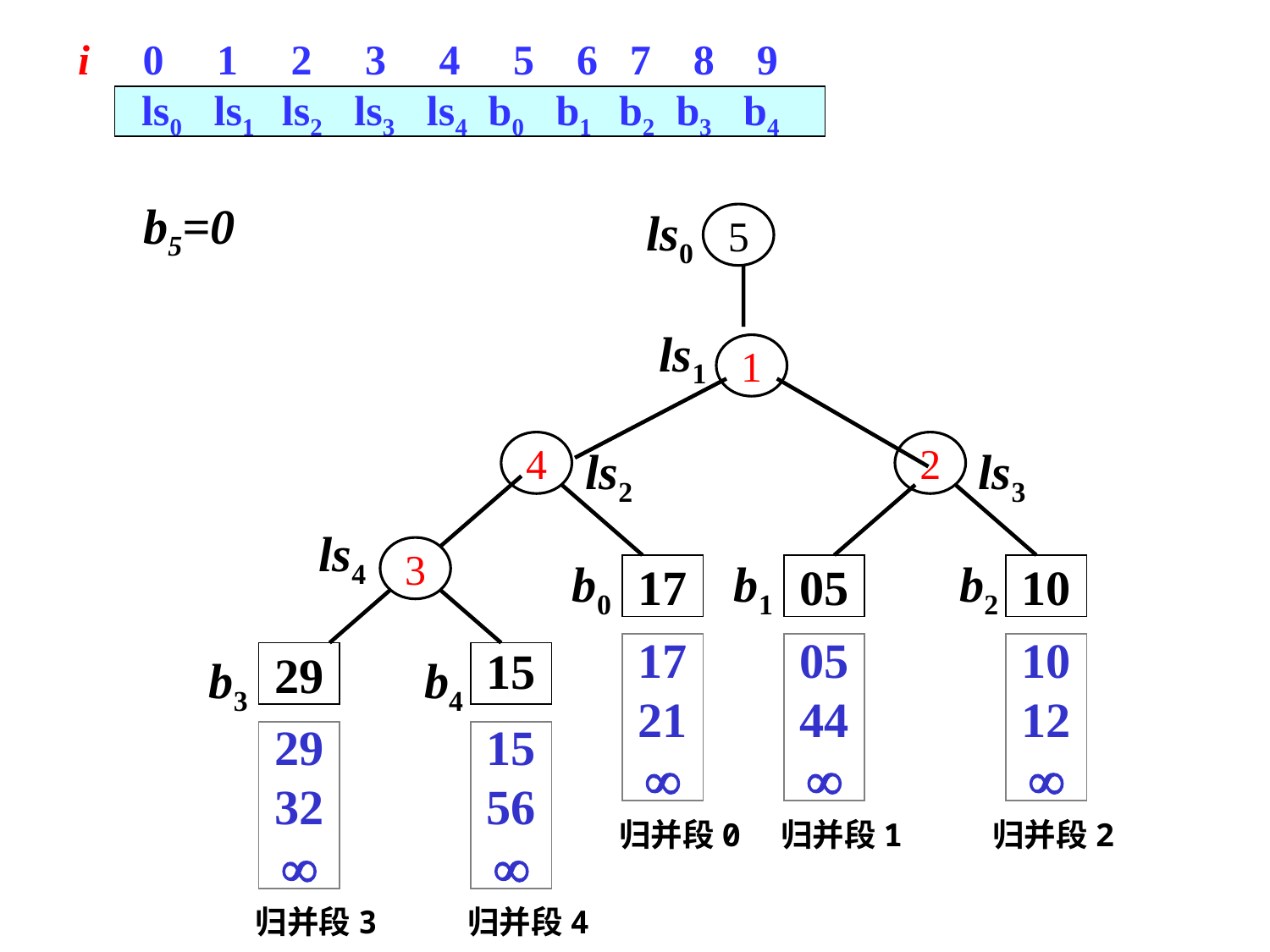

i     0     1     2     3     4     5    6   7    8    9
       ls0   ls1   ls2   ls3   ls4  b0   b1   b2  b3   b4
#

b5=0
ls0
5

ls1
1

4

ls2
2

ls3
ls4
3

b0
b1
b2
b3
b4
17
05
10
29
15
17
21
∞
05
44
∞
10
12
∞
29
32
∞
15
56
∞
归并段0
归并段1
归并段2
归并段3
归并段4